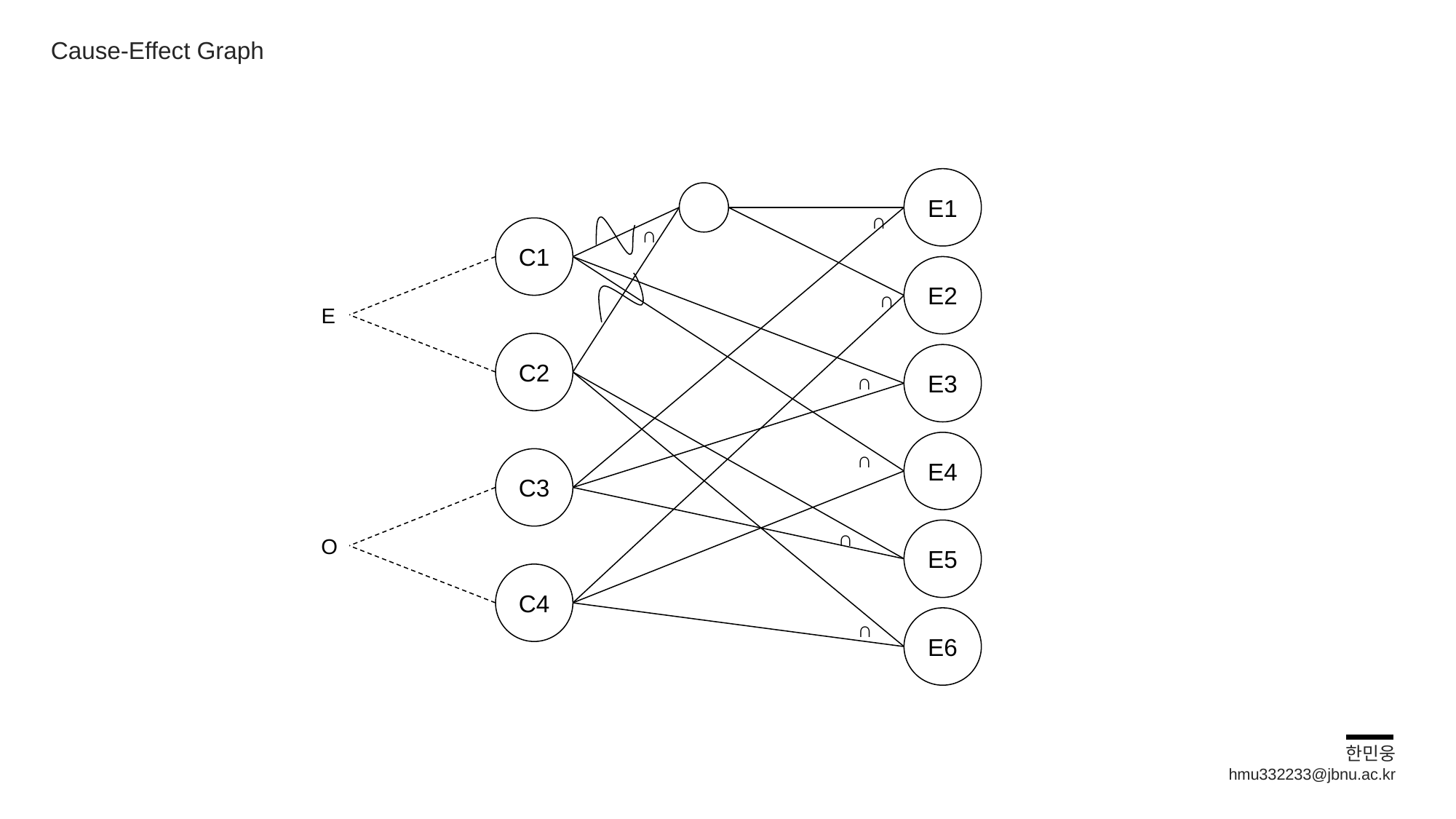

Cause-Effect Graph
E1

∩
∩

C1
E2

∩
E
C2
E3
∩
E4
∩
C3
∩
E5
O
C4
E6
∩
한민웅
hmu332233@jbnu.ac.kr